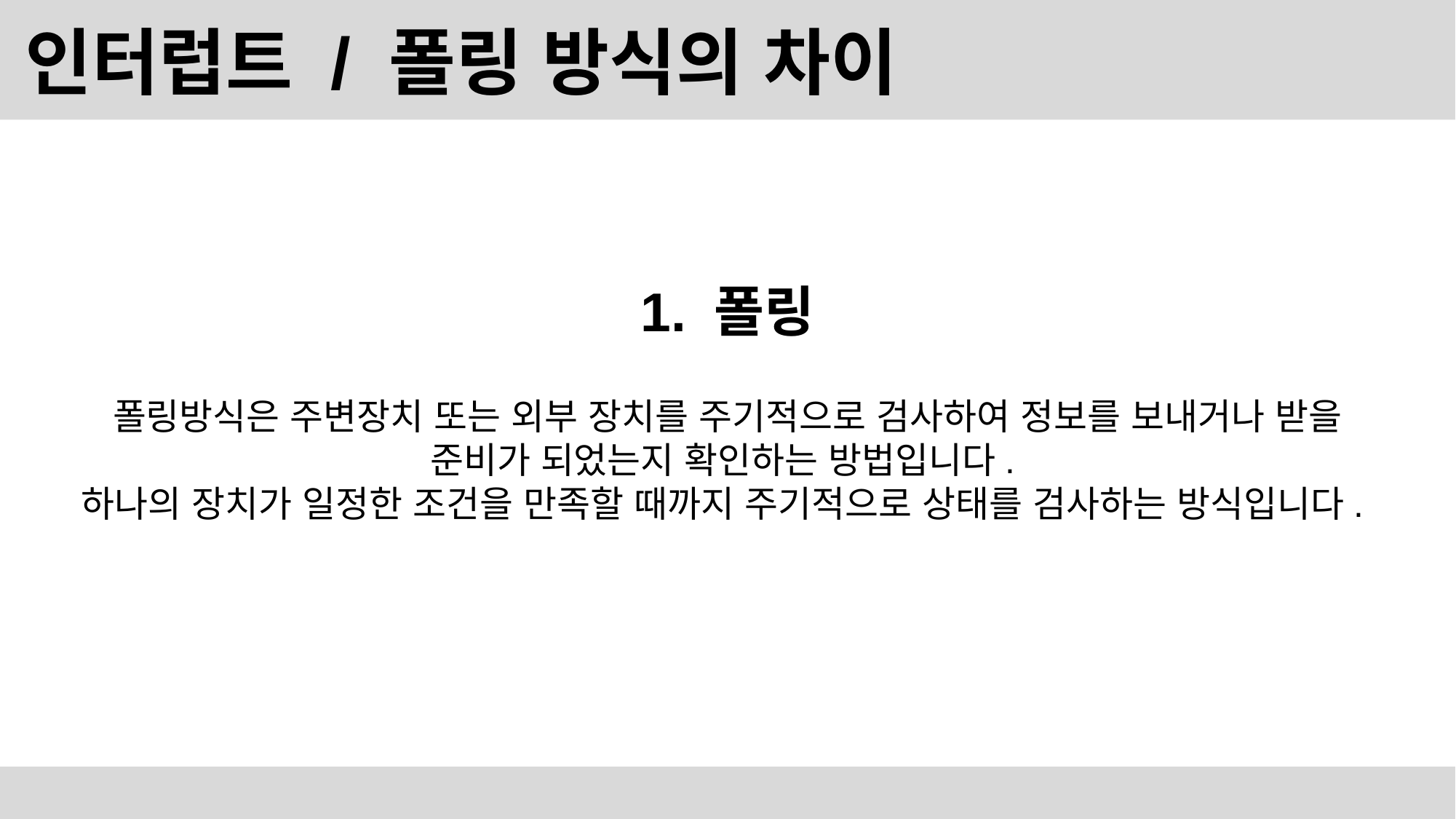

# 인터럽트 / 폴링 방식의 차이
1. 폴링

폴링방식은 주변장치 또는 외부 장치를 주기적으로 검사하여 정보를 보내거나 받을 준비가 되었는지 확인하는 방법입니다.
하나의 장치가 일정한 조건을 만족할 때까지 주기적으로 상태를 검사하는 방식입니다.